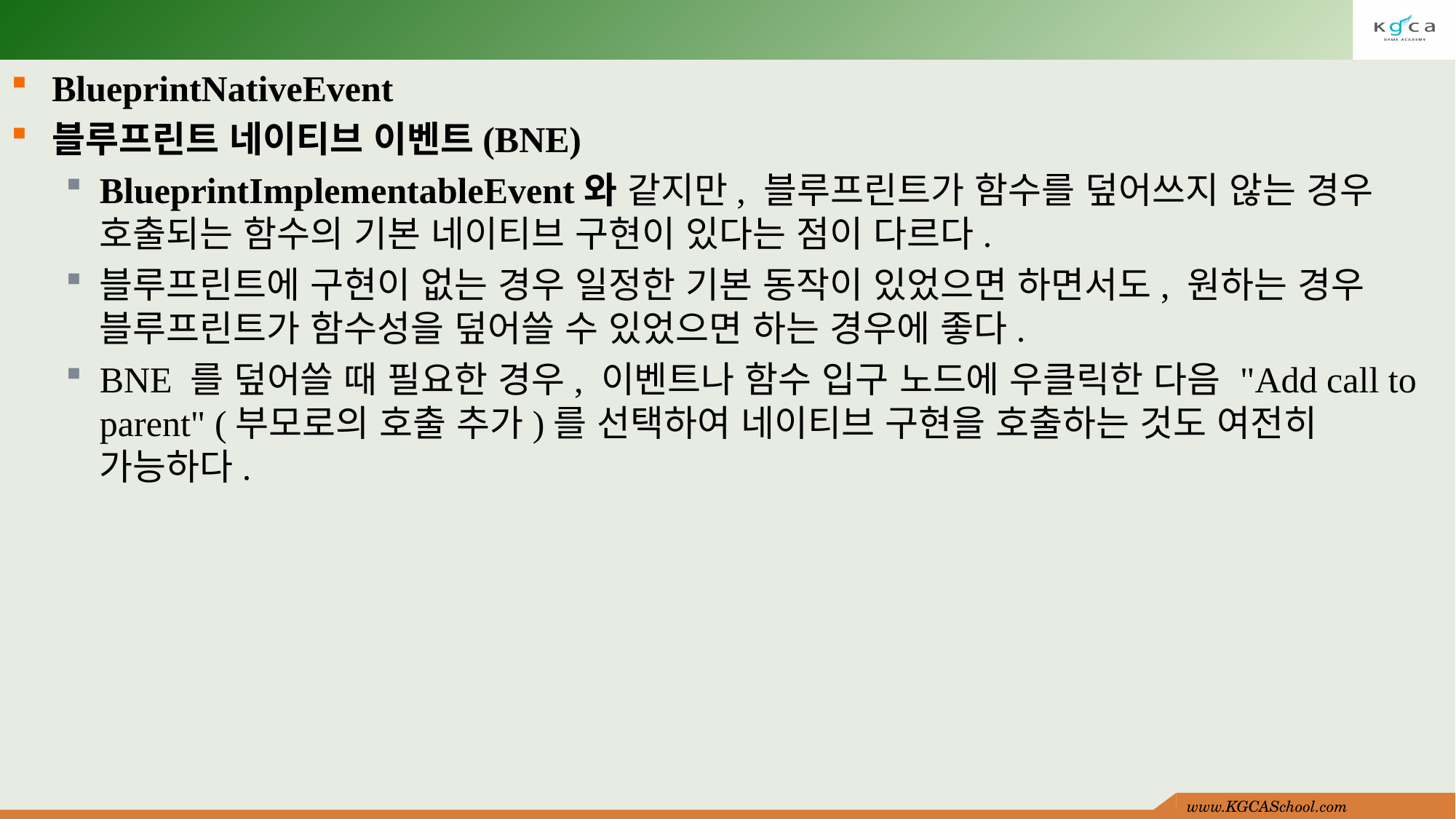

#
BlueprintNativeEvent
블루프린트 네이티브 이벤트(BNE)
BlueprintImplementableEvent와 같지만, 블루프린트가 함수를 덮어쓰지 않는 경우 호출되는 함수의 기본 네이티브 구현이 있다는 점이 다르다.
블루프린트에 구현이 없는 경우 일정한 기본 동작이 있었으면 하면서도, 원하는 경우 블루프린트가 함수성을 덮어쓸 수 있었으면 하는 경우에 좋다.
BNE 를 덮어쓸 때 필요한 경우, 이벤트나 함수 입구 노드에 우클릭한 다음 "Add call to parent" (부모로의 호출 추가)를 선택하여 네이티브 구현을 호출하는 것도 여전히 가능하다.